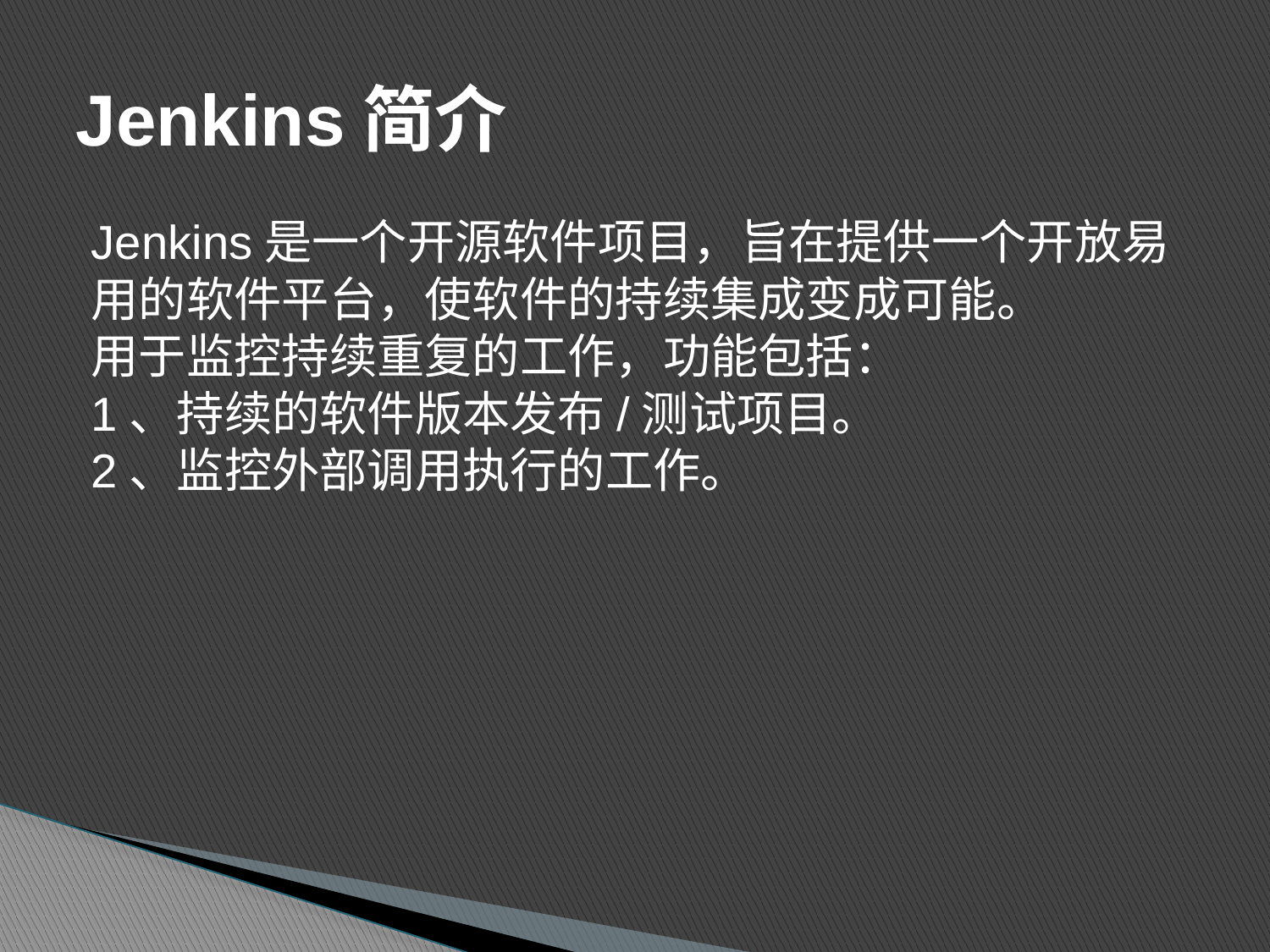

# Jenkins简介
Jenkins是一个开源软件项目，旨在提供一个开放易用的软件平台，使软件的持续集成变成可能。 
用于监控持续重复的工作，功能包括： 
1、持续的软件版本发布/测试项目。 
2、监控外部调用执行的工作。